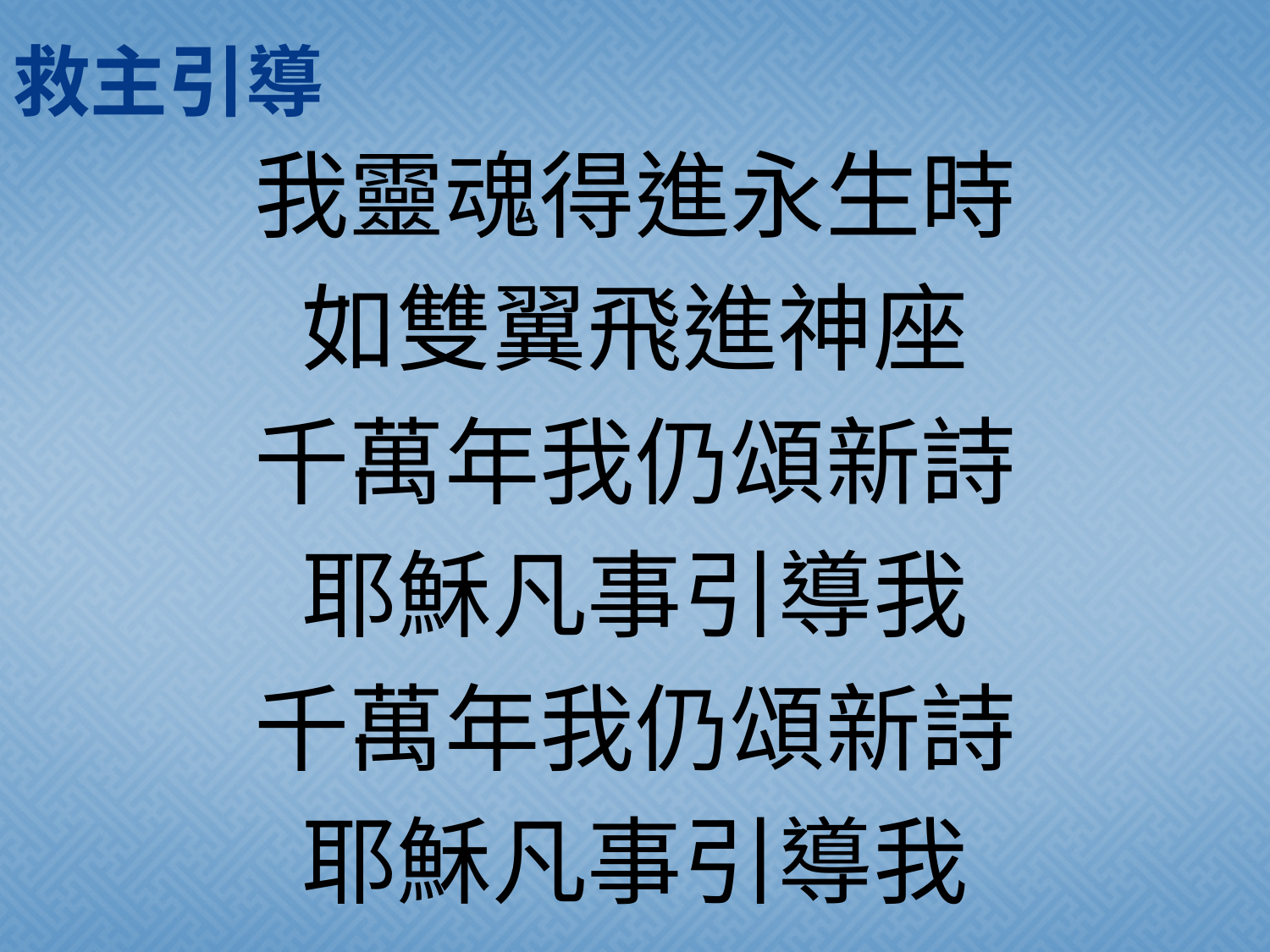

# 救主引導
我靈魂得進永生時
如雙翼飛進神座
千萬年我仍頌新詩
耶穌凡事引導我
千萬年我仍頌新詩
耶穌凡事引導我